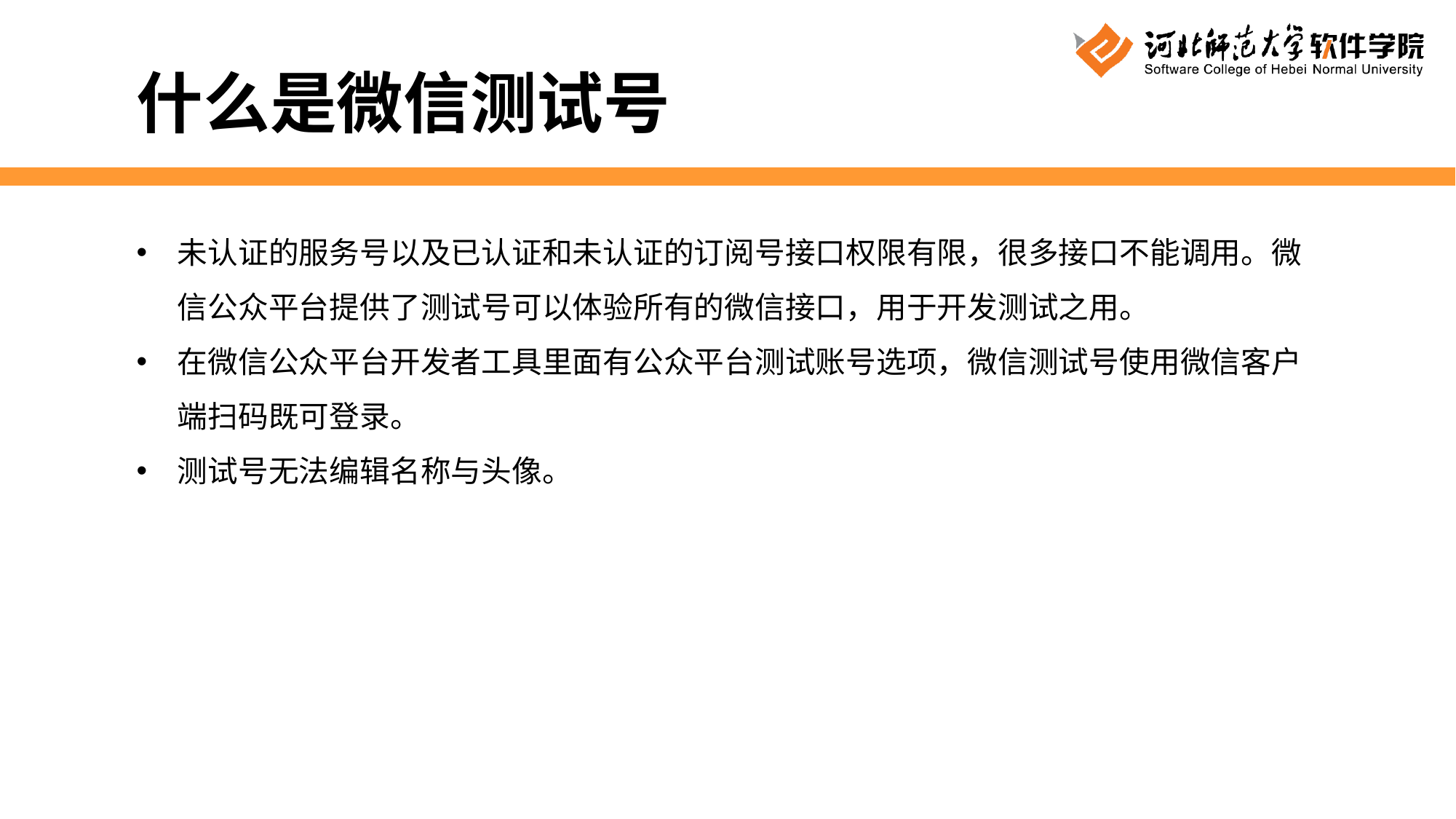

什么是微信测试号
未认证的服务号以及已认证和未认证的订阅号接口权限有限，很多接口不能调用。微信公众平台提供了测试号可以体验所有的微信接口，用于开发测试之用。
在微信公众平台开发者工具里面有公众平台测试账号选项，微信测试号使用微信客户端扫码既可登录。
测试号无法编辑名称与头像。